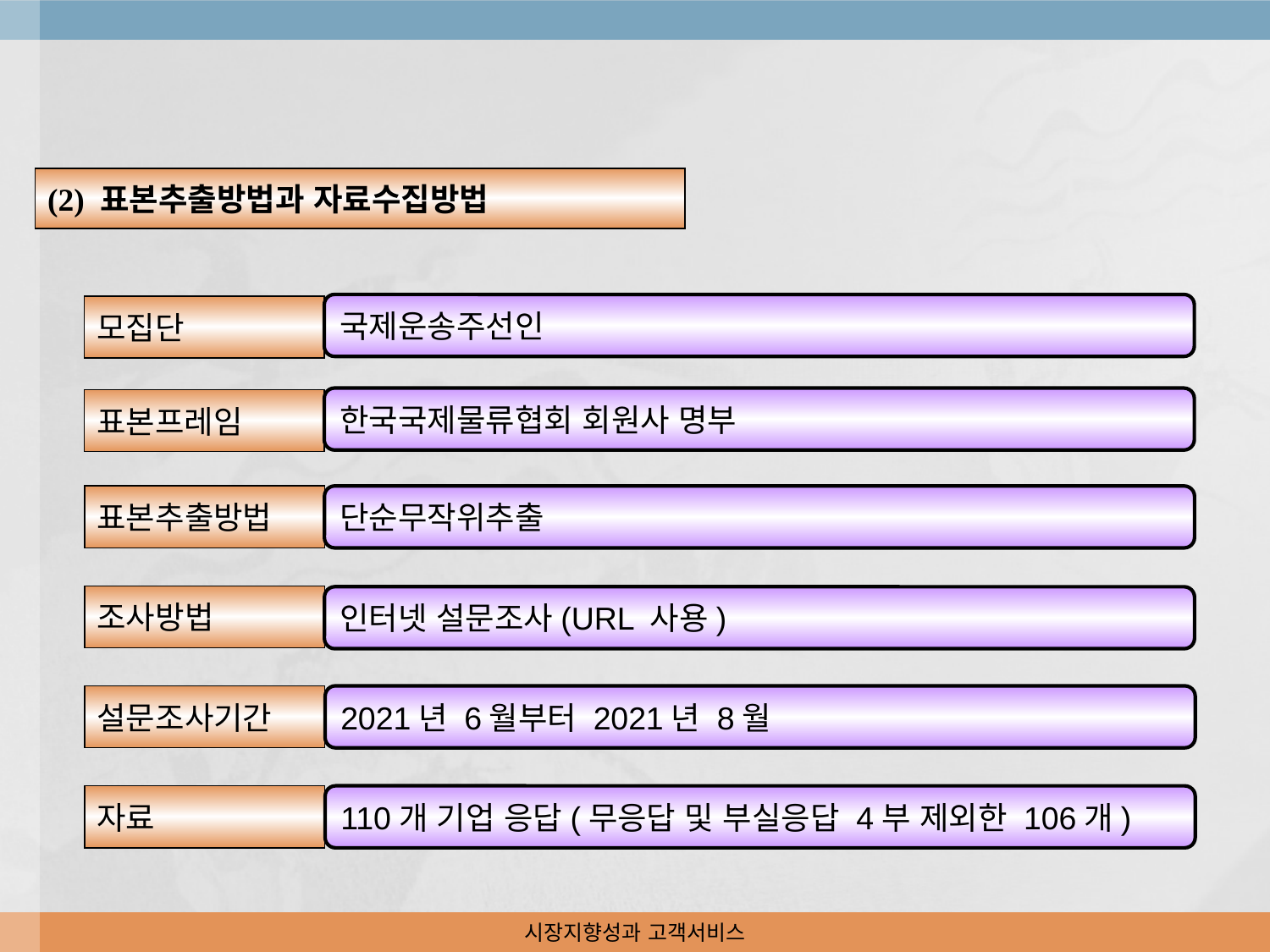

(2) 표본추출방법과 자료수집방법
국제운송주선인
모집단
한국국제물류협회 회원사 명부
표본프레임
표본추출방법
단순무작위추출
조사방법
인터넷 설문조사(URL 사용)
설문조사기간
2021년 6월부터 2021년 8월
자료
110개 기업 응답(무응답 및 부실응답 4부 제외한 106개)
시장지향성과 고객서비스